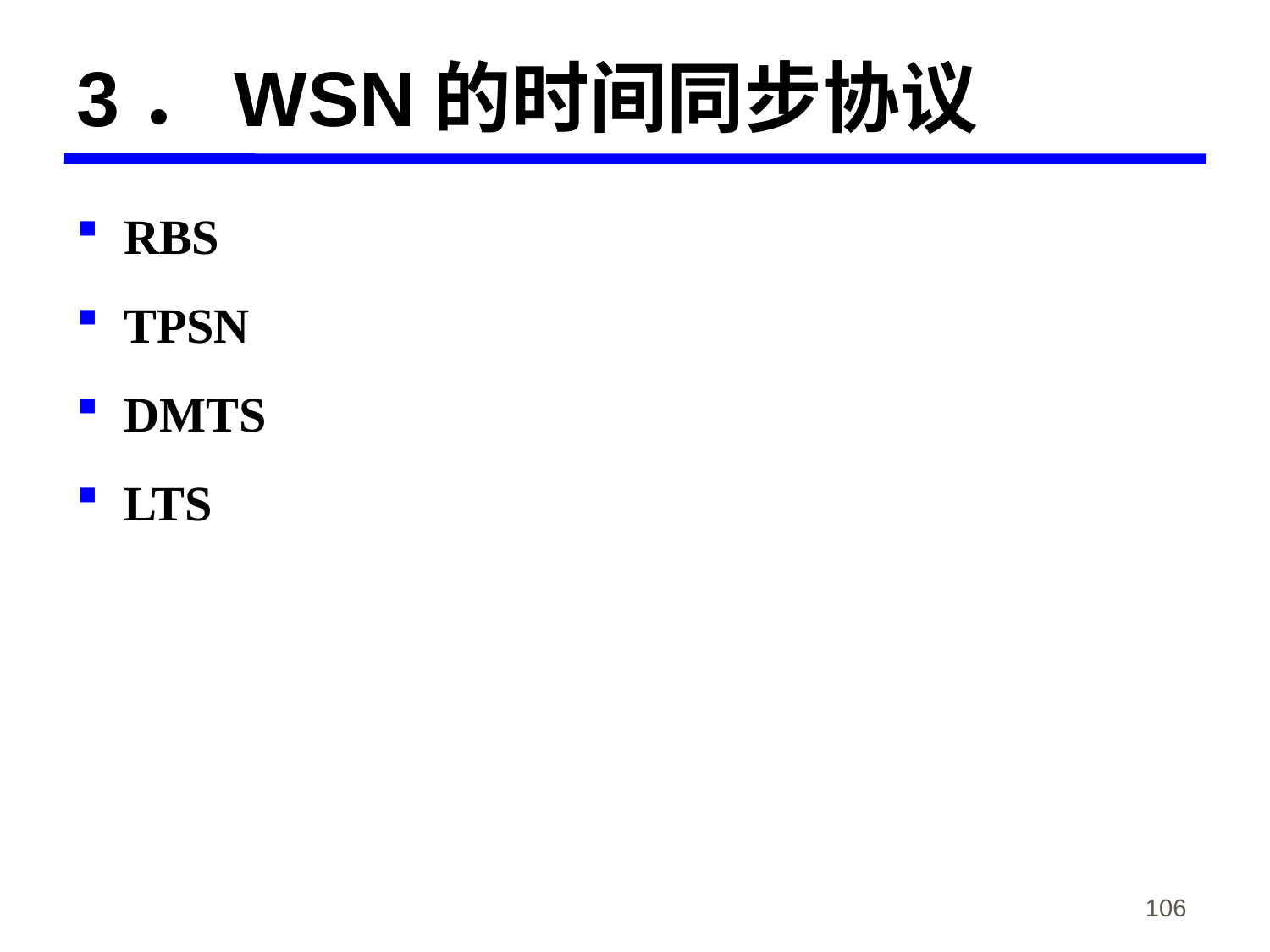

# 3．WSN的时间同步协议
RBS
TPSN
DMTS
LTS
《物联网概论》-韩毅刚
106